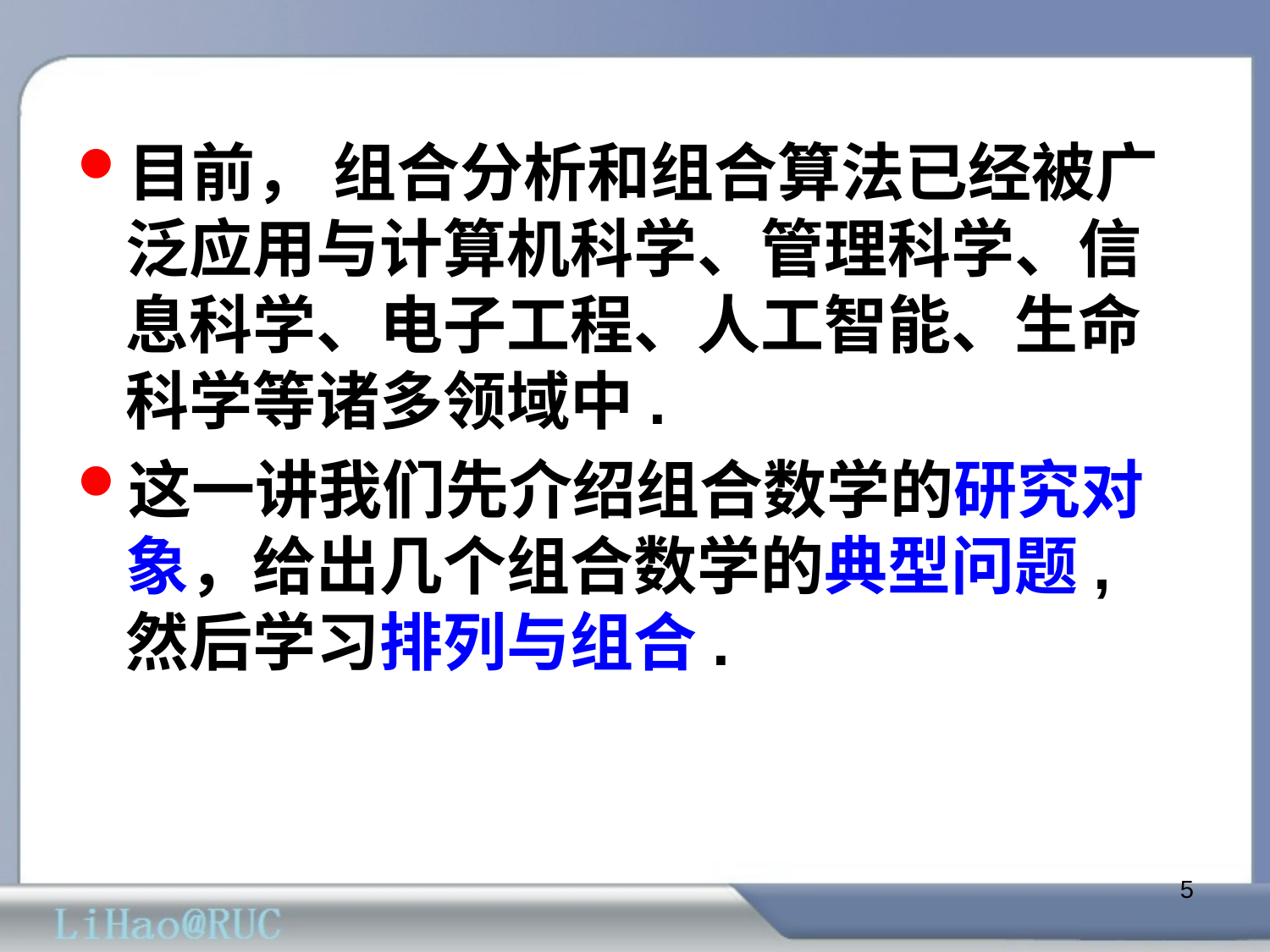

目前， 组合分析和组合算法已经被广泛应用与计算机科学、管理科学、信息科学、电子工程、人工智能、生命科学等诸多领域中.
这一讲我们先介绍组合数学的研究对象，给出几个组合数学的典型问题, 然后学习排列与组合.
5